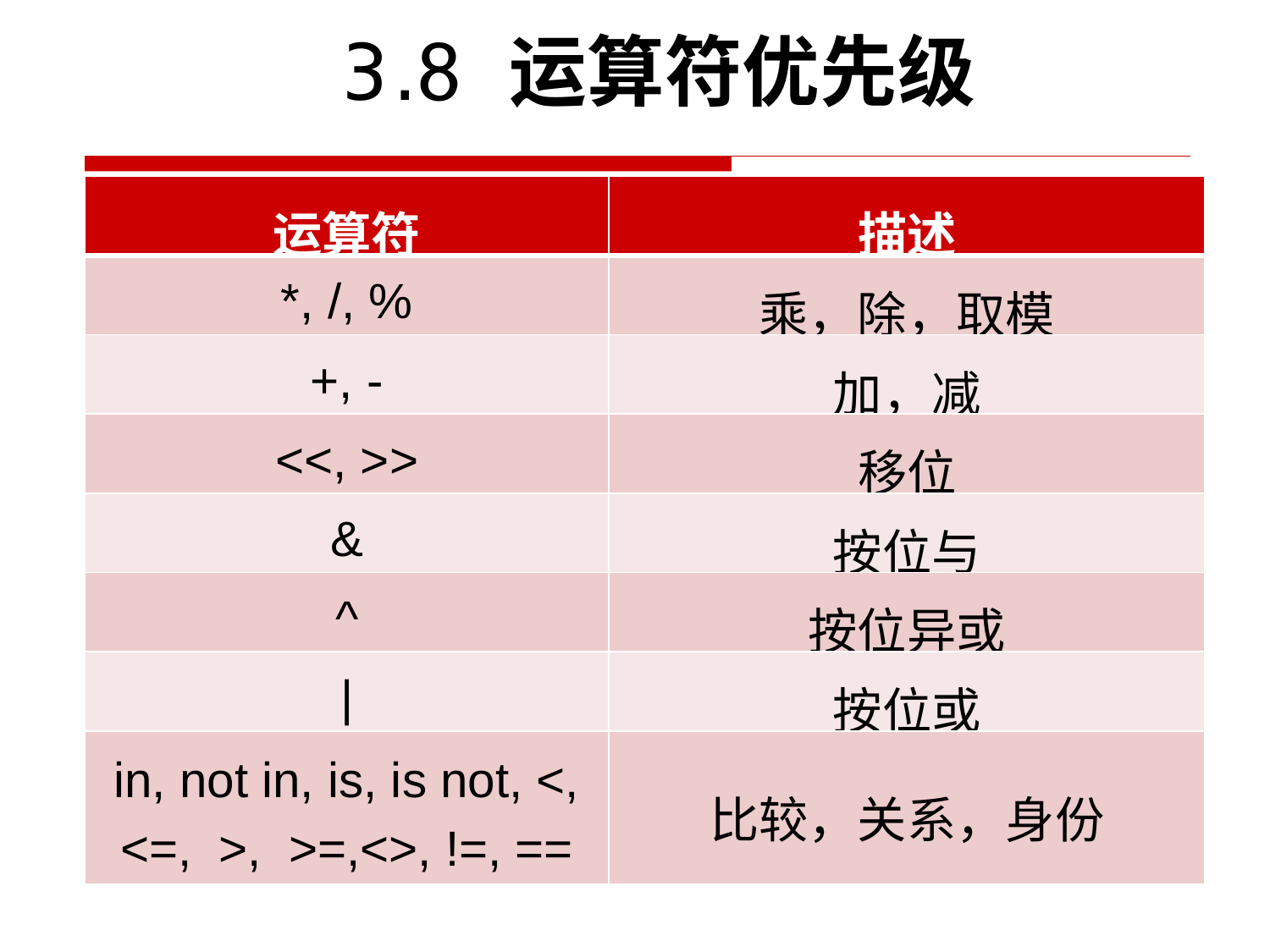

3.8 运算符优先级
| 运算符 | 描述 |
| --- | --- |
| \*, /, % | 乘，除，取模 |
| +, - | 加，减 |
| <<, >> | 移位 |
| & | 按位与 |
| ^ | 按位异或 |
| | | 按位或 |
| in, not in, is, is not, <, <=,  >,  >=,<>, !=, == | 比较，关系，身份 |